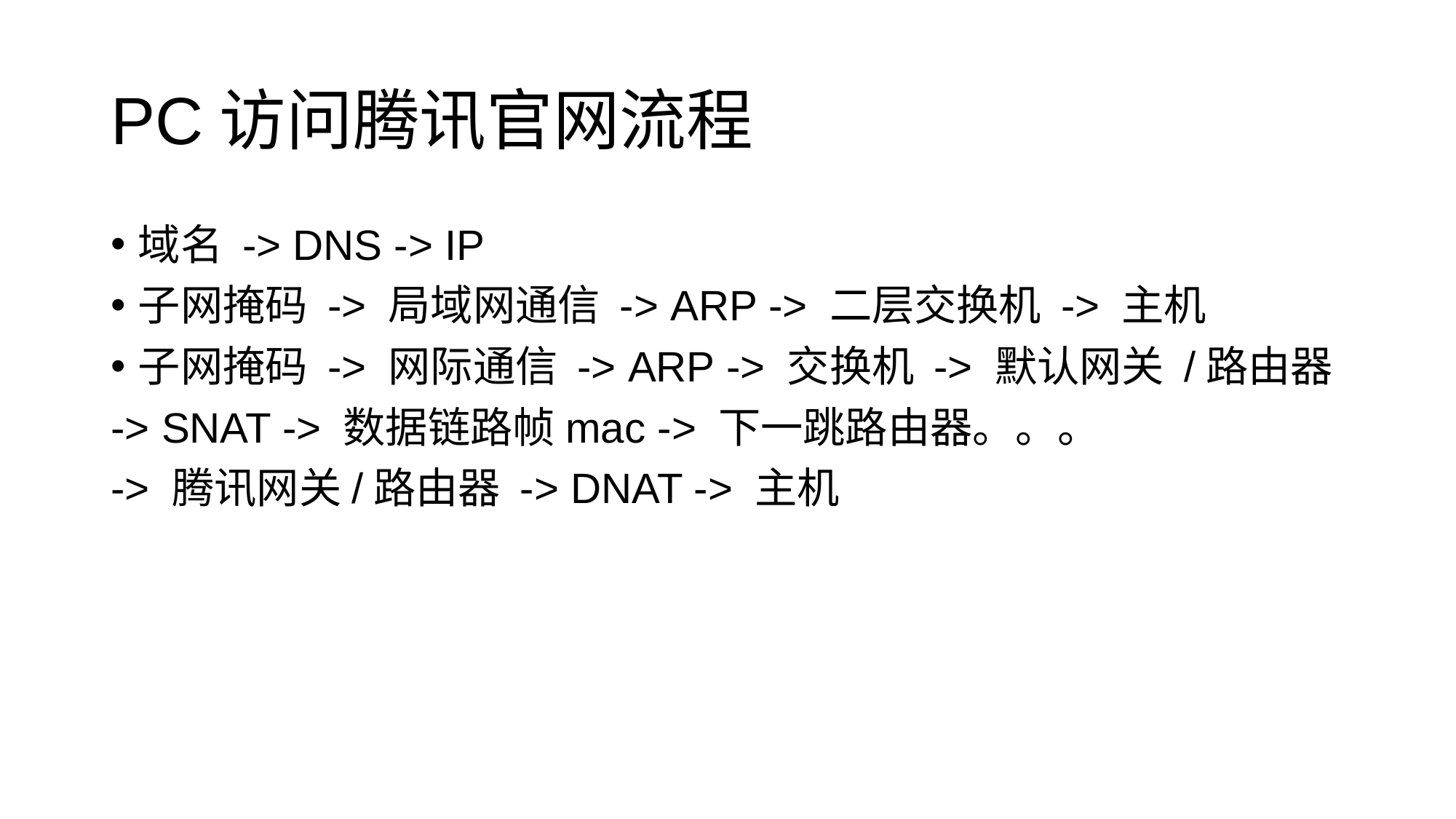

# PC访问腾讯官网流程
域名 -> DNS -> IP
子网掩码 -> 局域网通信 -> ARP -> 二层交换机 -> 主机
子网掩码 -> 网际通信 -> ARP -> 交换机 -> 默认网关 /路由器
-> SNAT -> 数据链路帧mac -> 下一跳路由器。。。
-> 腾讯网关/路由器 -> DNAT -> 主机